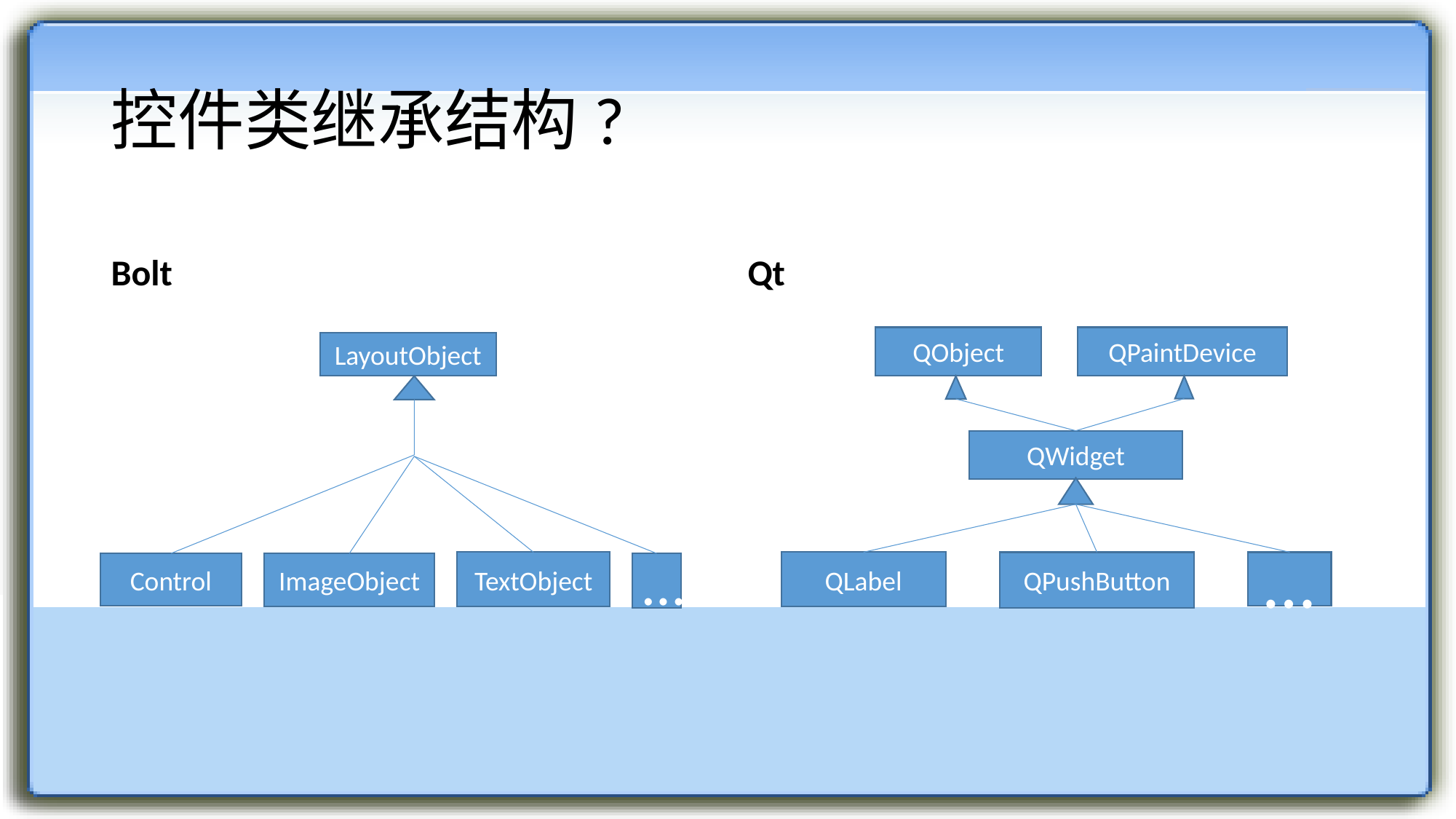

# 控件类继承结构?
Bolt
Qt

QObject
QPaintDevice
LayoutObject

QWidget

…
TextObject
QLabel
QPushButton
ImageObject
…
Control